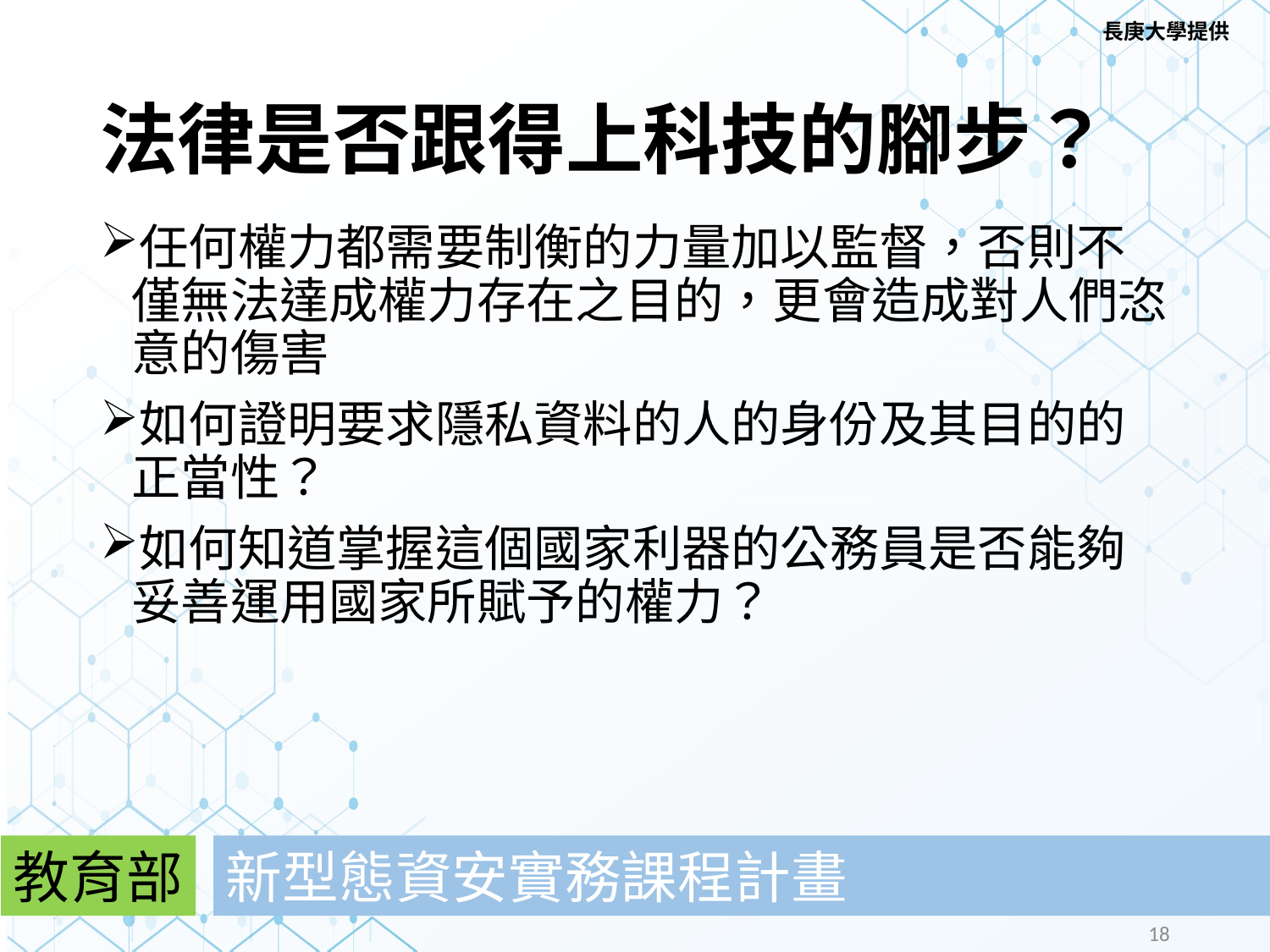

長庚大學提供
# 法律是否跟得上科技的腳步？
任何權力都需要制衡的力量加以監督，否則不僅無法達成權力存在之目的，更會造成對人們恣意的傷害​
如何證明要求隱私資料的人的身份及其目的的正當性？​
如何知道掌握這個國家利器的公務員是否能夠妥善運用國家所賦予的權力？
教育部
新型態資安實務課程計畫
18